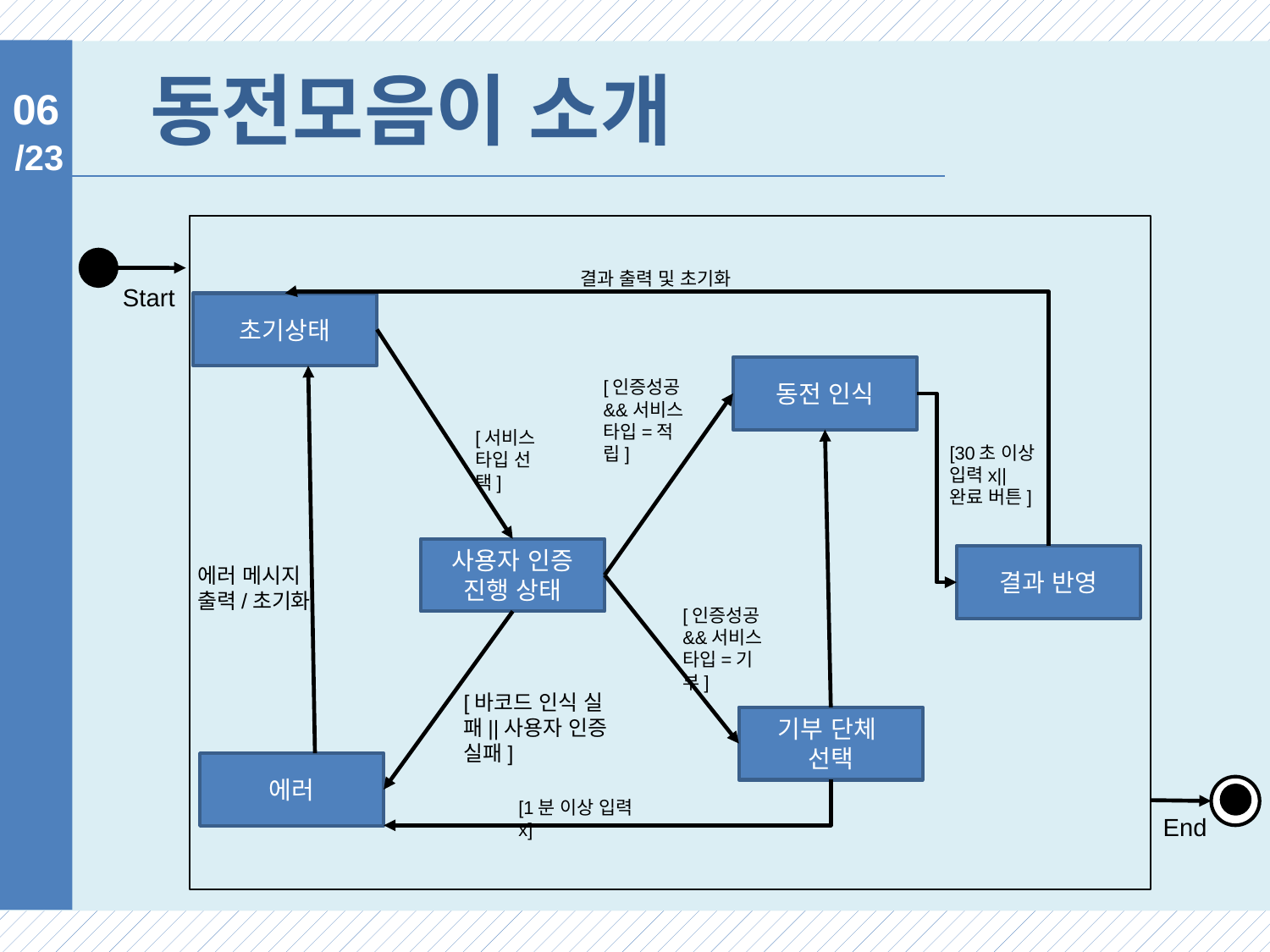

# 동전모음이 소개
06

결과 출력 및 초기화
Start
초기상태
동전 인식
[인증성공&&서비스 타입=적립]
[서비스
타입 선택]
[30초 이상 입력x||
완료 버튼]
사용자 인증
진행 상태
결과 반영
에러 메시지 출력/초기화
[인증성공&&서비스 타입=기부]
[바코드 인식 실패||사용자 인증 실패]
기부 단체
선택
에러

[1분 이상 입력x]
End